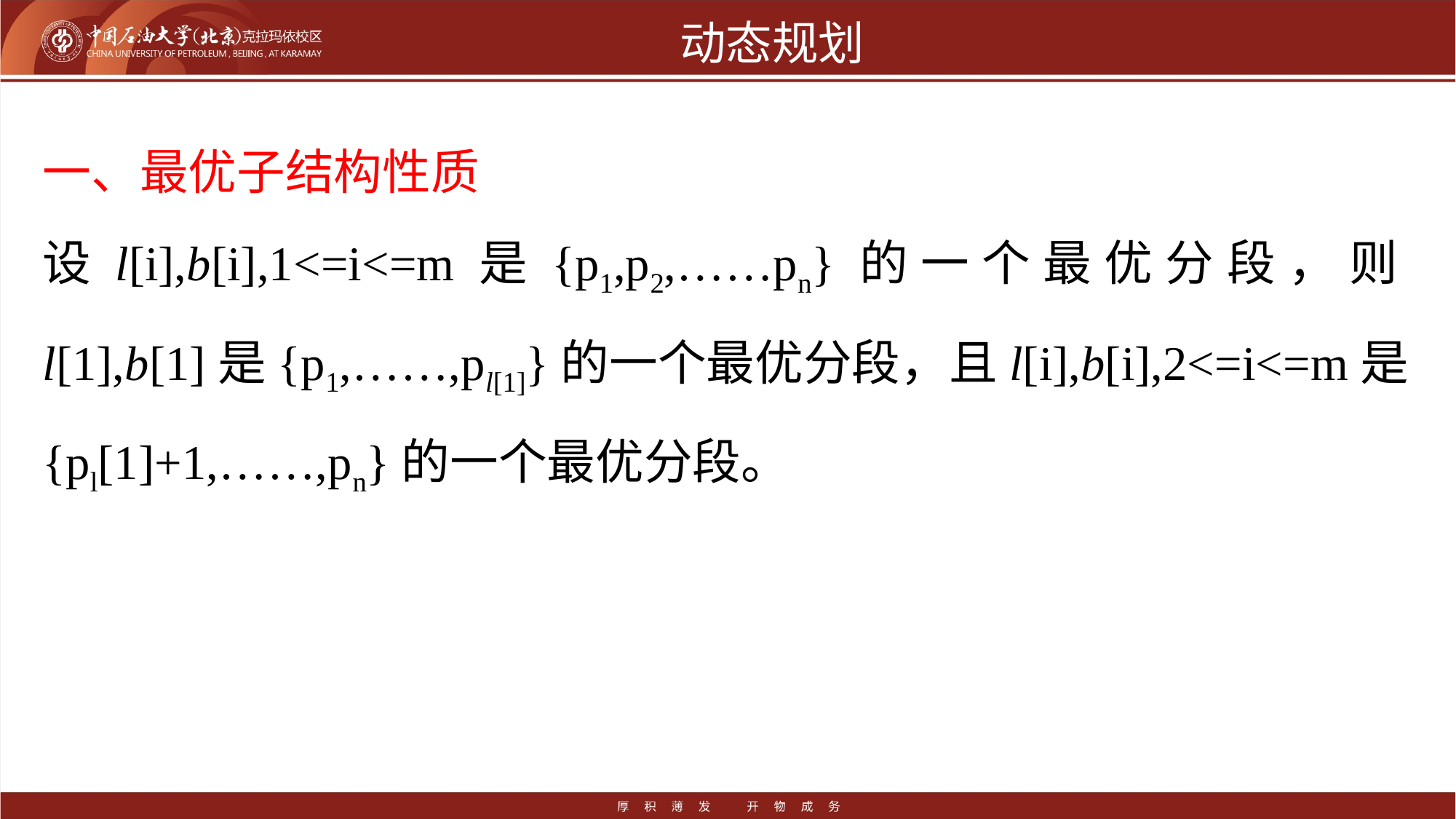

# 动态规划
一、最优子结构性质
设l[i],b[i],1<=i<=m是{p1,p2,……pn}的一个最优分段，则l[1],b[1]是{p1,……,pl[1]}的一个最优分段，且l[i],b[i],2<=i<=m是{pl[1]+1,……,pn}的一个最优分段。